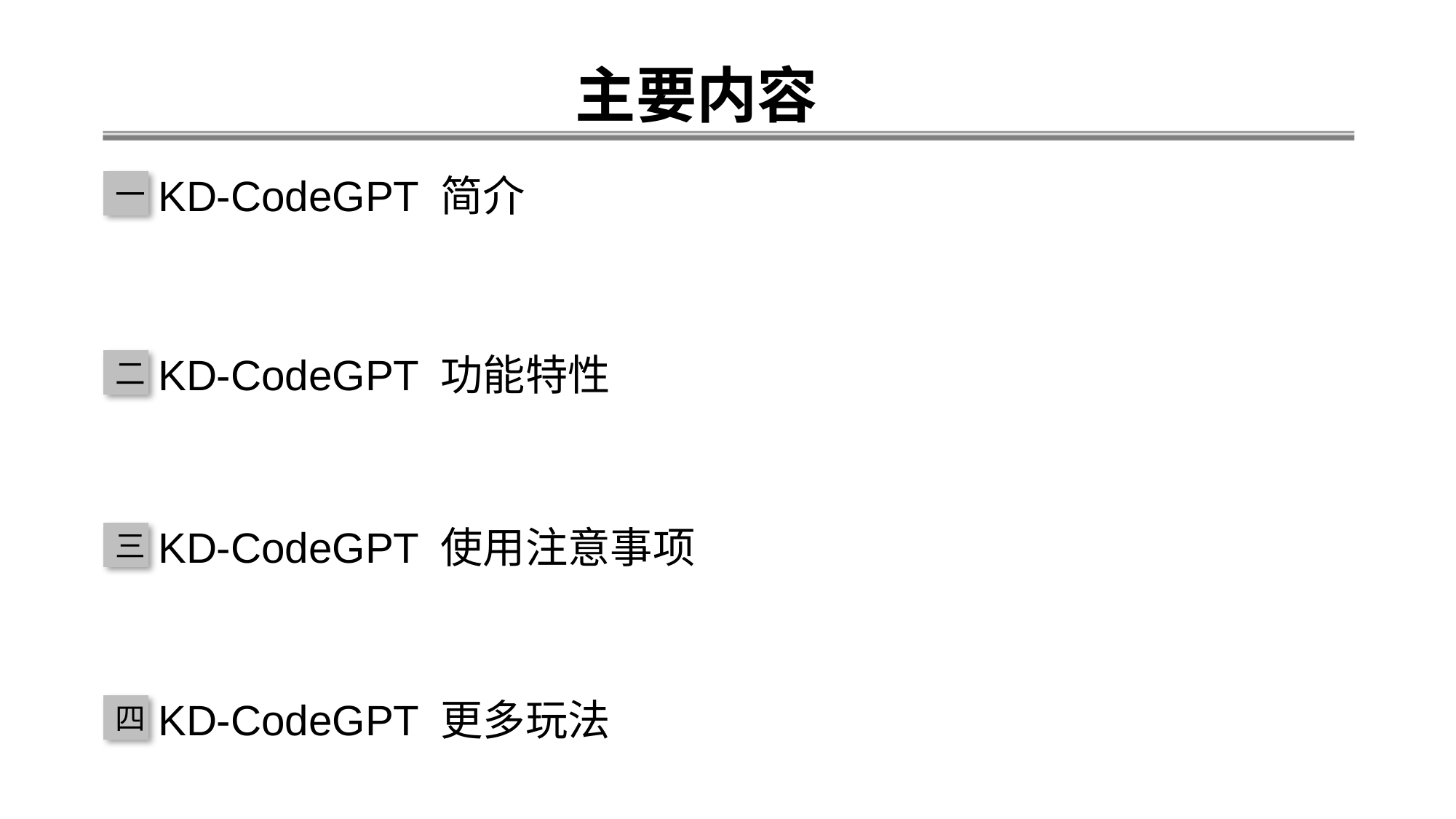

主要内容
KD-CodeGPT 简介
一
KD-CodeGPT 功能特性
二
KD-CodeGPT 使用注意事项
三
KD-CodeGPT 更多玩法
四